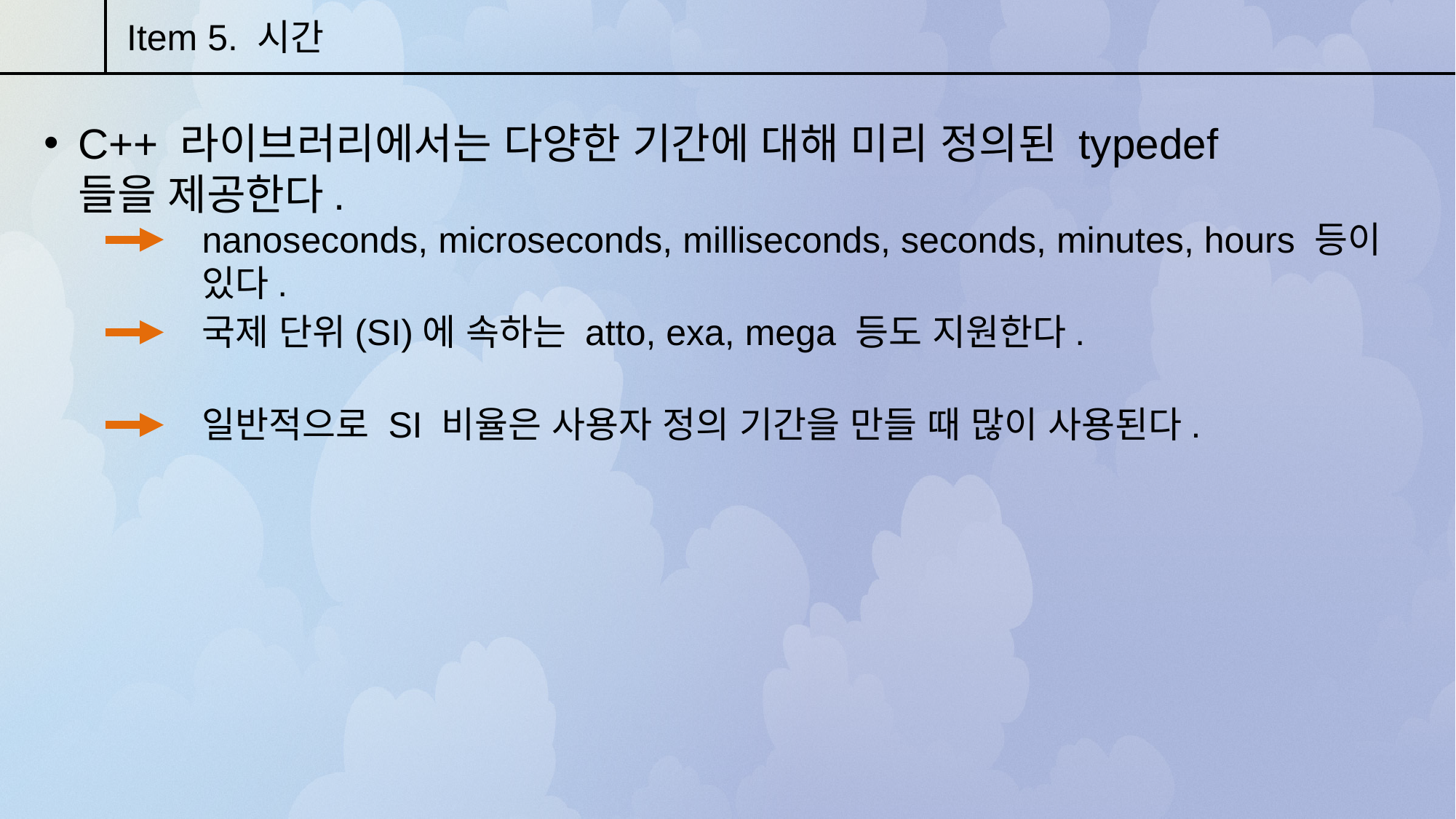

Item 5. 시간
C++ 라이브러리에서는 다양한 기간에 대해 미리 정의된 typedef들을 제공한다.
nanoseconds, microseconds, milliseconds, seconds, minutes, hours 등이 있다.
국제 단위(SI)에 속하는 atto, exa, mega 등도 지원한다.
일반적으로 SI 비율은 사용자 정의 기간을 만들 때 많이 사용된다.